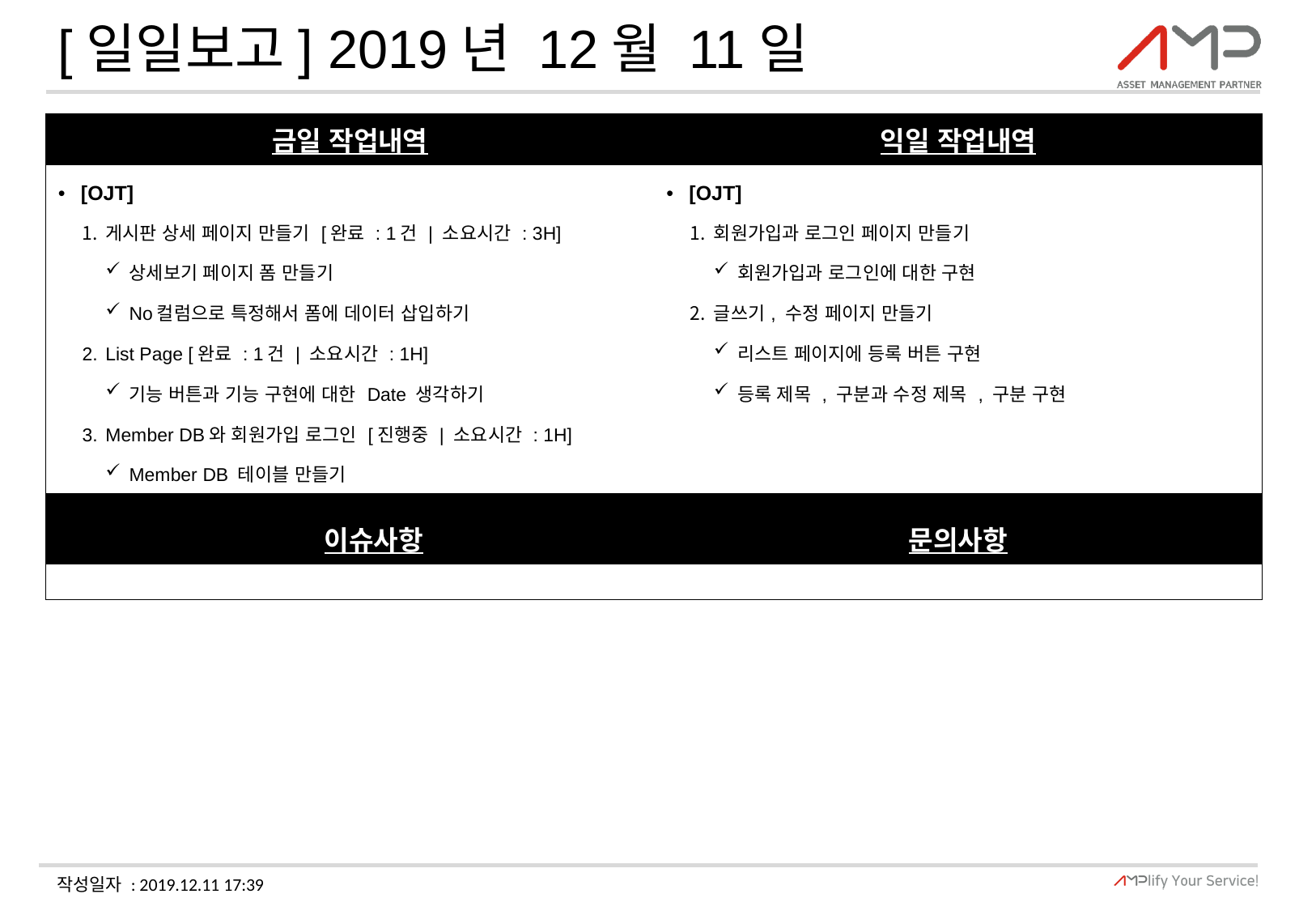

# [일일보고] 2019년 12월 11일
| 금일 작업내역 | 익일 작업내역 |
| --- | --- |
| [OJT] 게시판 상세 페이지 만들기 [완료 : 1건 | 소요시간 : 3H] 상세보기 페이지 폼 만들기 No컬럼으로 특정해서 폼에 데이터 삽입하기 List Page [완료 : 1건 | 소요시간 : 1H] 기능 버튼과 기능 구현에 대한 Date 생각하기 Member DB와 회원가입 로그인 [진행중 | 소요시간 : 1H] Member DB 테이블 만들기 | [OJT] 회원가입과 로그인 페이지 만들기 회원가입과 로그인에 대한 구현 글쓰기, 수정 페이지 만들기 리스트 페이지에 등록 버튼 구현 등록 제목 , 구분과 수정 제목 , 구분 구현 |
| 이슈사항 | 문의사항 |
|  |  |
작성일자 : 2019.12.11 17:39